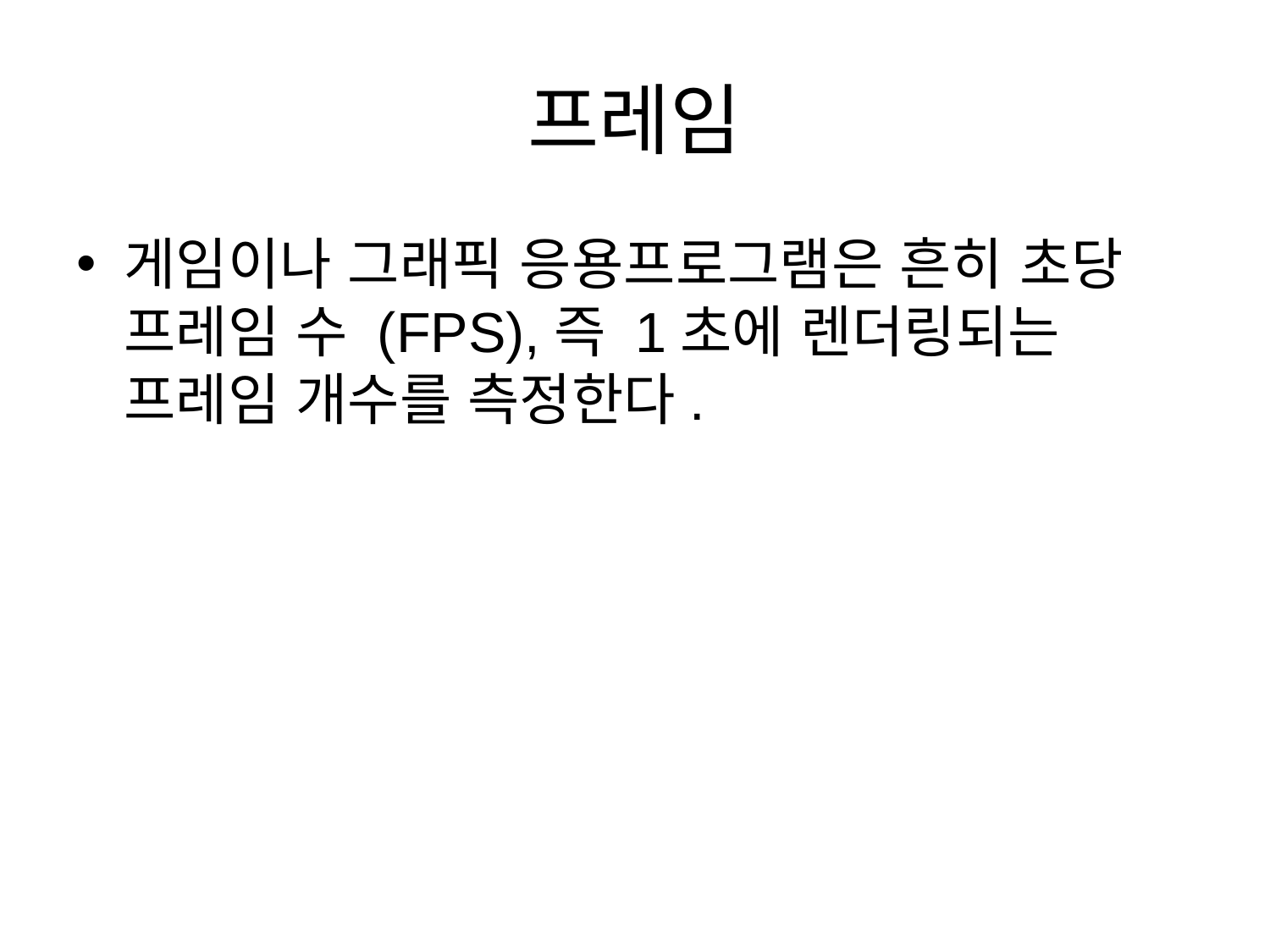

# 프레임
게임이나 그래픽 응용프로그램은 흔히 초당 프레임 수 (FPS),즉 1초에 렌더링되는 프레임 개수를 측정한다.